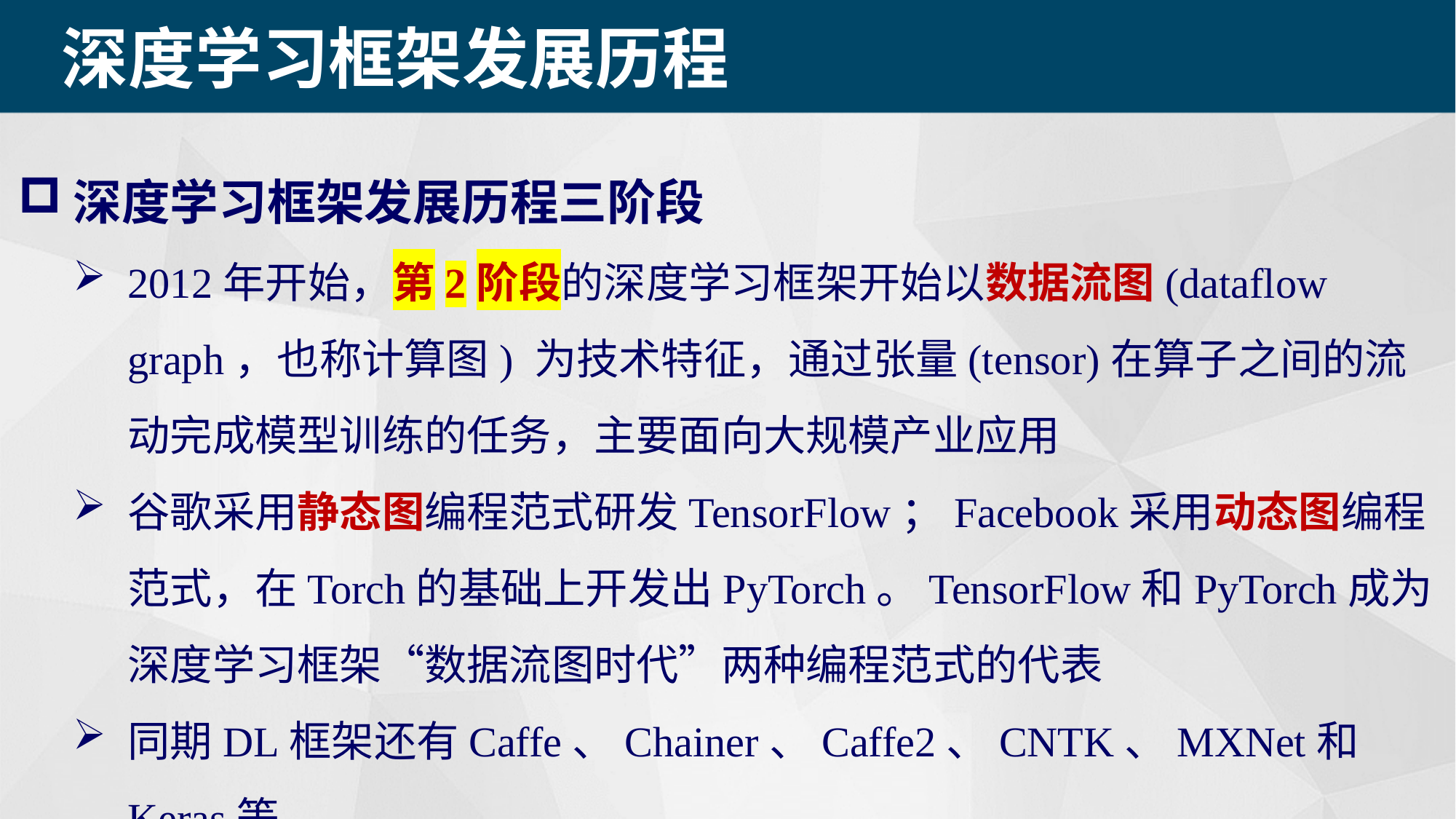

深度学习框架发展历程
深度学习框架发展历程三阶段
2012年开始，第2阶段的深度学习框架开始以数据流图(dataflow graph，也称计算图) 为技术特征，通过张量(tensor)在算子之间的流动完成模型训练的任务，主要面向大规模产业应用
谷歌采用静态图编程范式研发TensorFlow；Facebook采用动态图编程范式，在Torch的基础上开发出PyTorch。TensorFlow和PyTorch成为深度学习框架“数据流图时代”两种编程范式的代表
同期DL框架还有Caffe、Chainer、Caffe2、CNTK、MXNet和Keras等